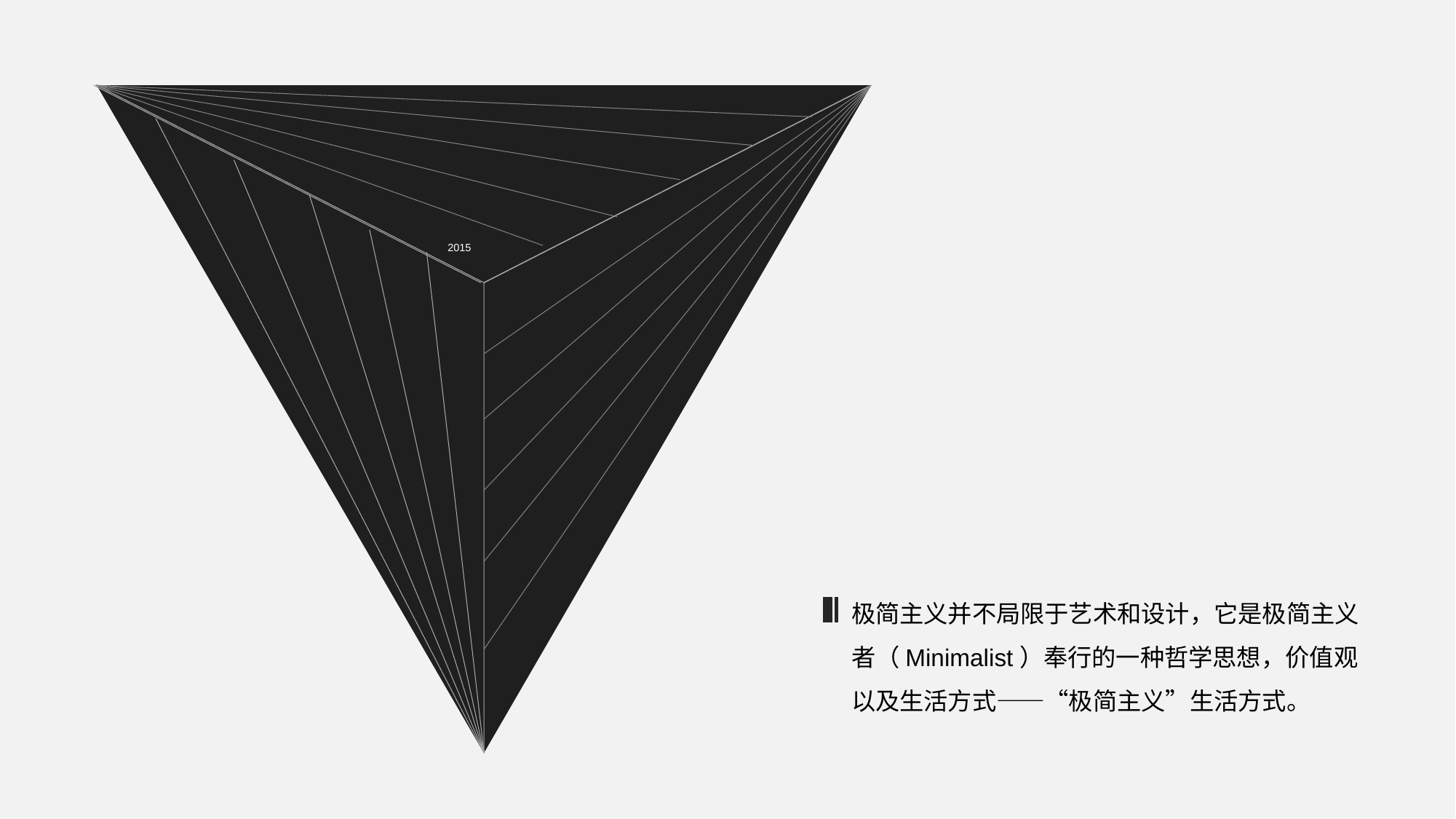

2015
极简主义并不局限于艺术和设计，它是极简主义者（Minimalist）奉行的一种哲学思想，价值观以及生活方式——“极简主义”生活方式。